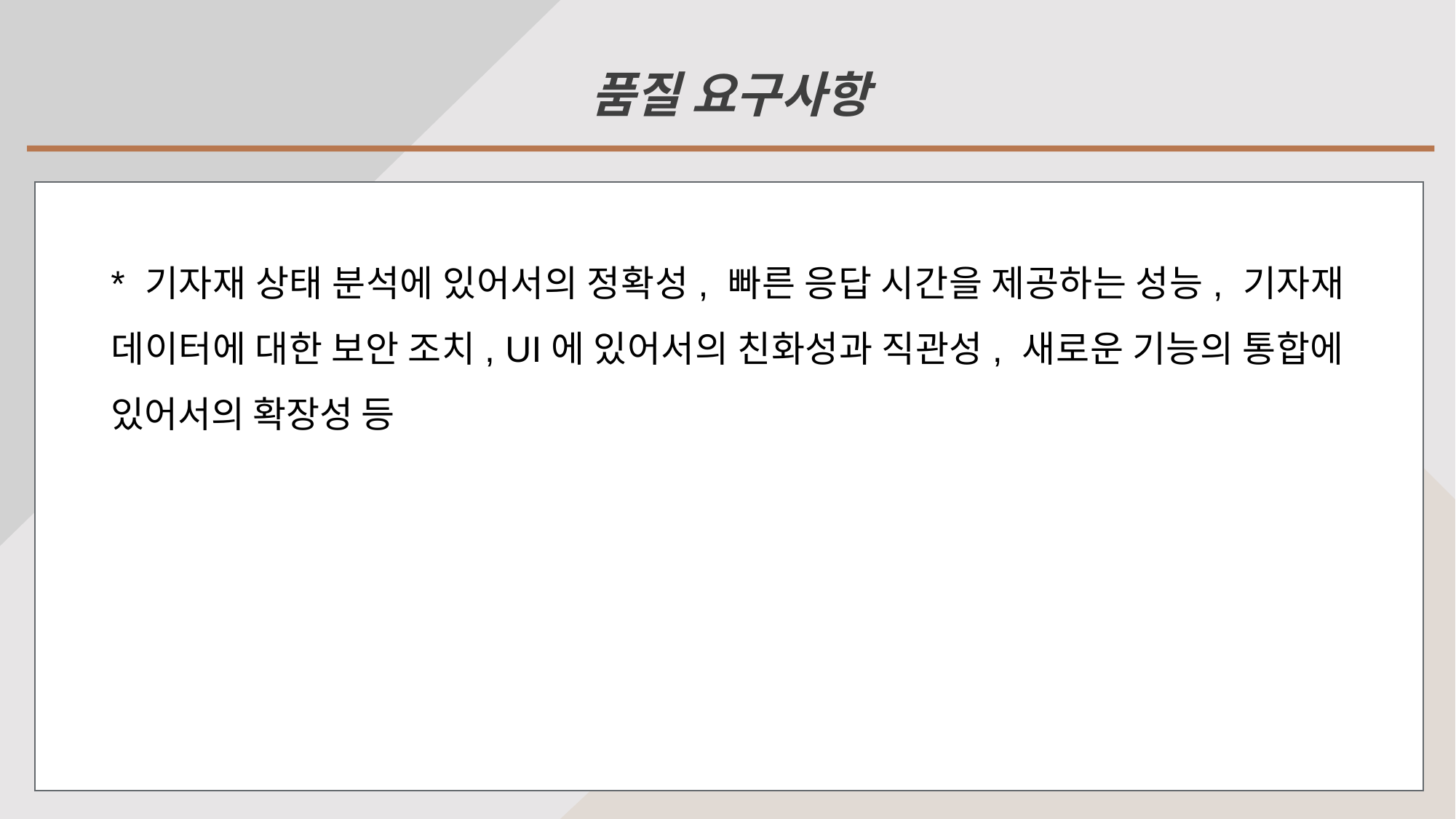

품질 요구사항

* 기자재 상태 분석에 있어서의 정확성, 빠른 응답 시간을 제공하는 성능, 기자재 데이터에 대한 보안 조치, UI에 있어서의 친화성과 직관성, 새로운 기능의 통합에 있어서의 확장성 등